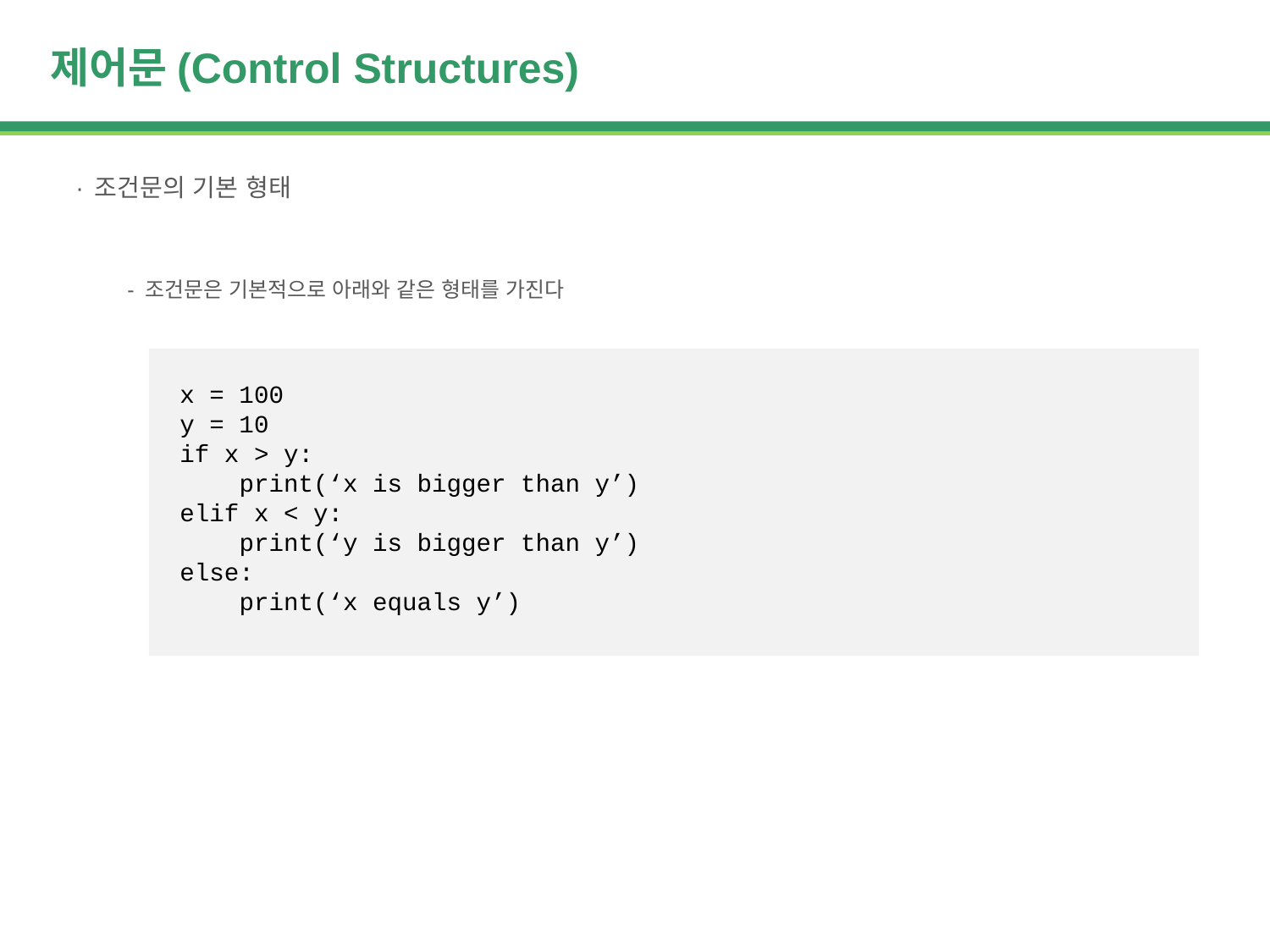

제어문(Control Structures)

∙ 조건문의 기본 형태
- 조건문은 기본적으로 아래와 같은 형태를 가진다

x = 100
y = 10
if x > y:
    print(‘x is bigger than y’)
elif x < y:
    print(‘y is bigger than y’)
else:
    print(‘x equals y’)